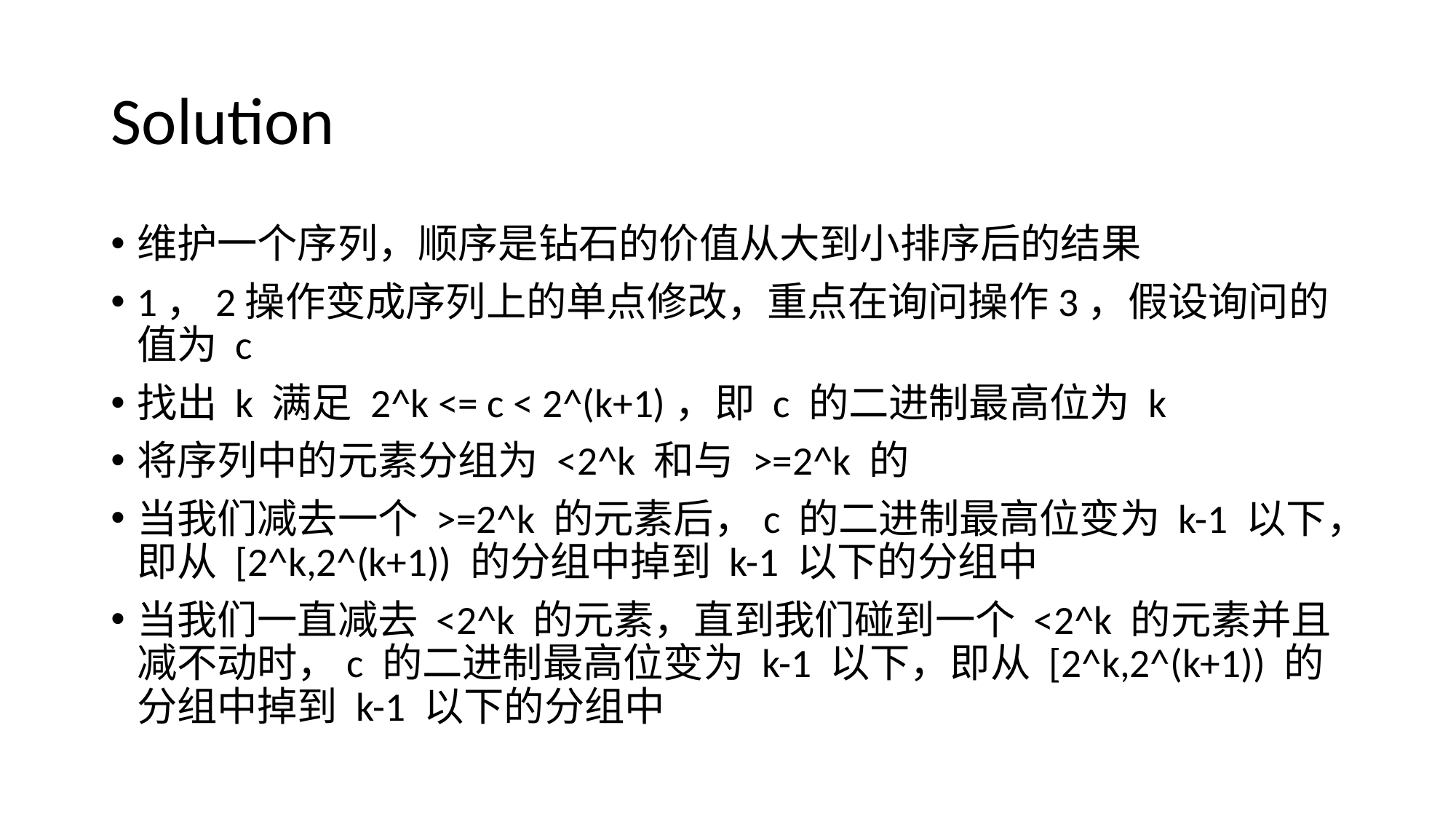

# Solution
维护一个序列，顺序是钻石的价值从大到小排序后的结果
1，2操作变成序列上的单点修改，重点在询问操作3，假设询问的值为 c
找出 k 满足 2^k <= c < 2^(k+1)，即 c 的二进制最高位为 k
将序列中的元素分组为 <2^k 和与 >=2^k 的
当我们减去一个 >=2^k 的元素后，c 的二进制最高位变为 k-1 以下，即从 [2^k,2^(k+1)) 的分组中掉到 k-1 以下的分组中
当我们一直减去 <2^k 的元素，直到我们碰到一个 <2^k 的元素并且减不动时，c 的二进制最高位变为 k-1 以下，即从 [2^k,2^(k+1)) 的分组中掉到 k-1 以下的分组中